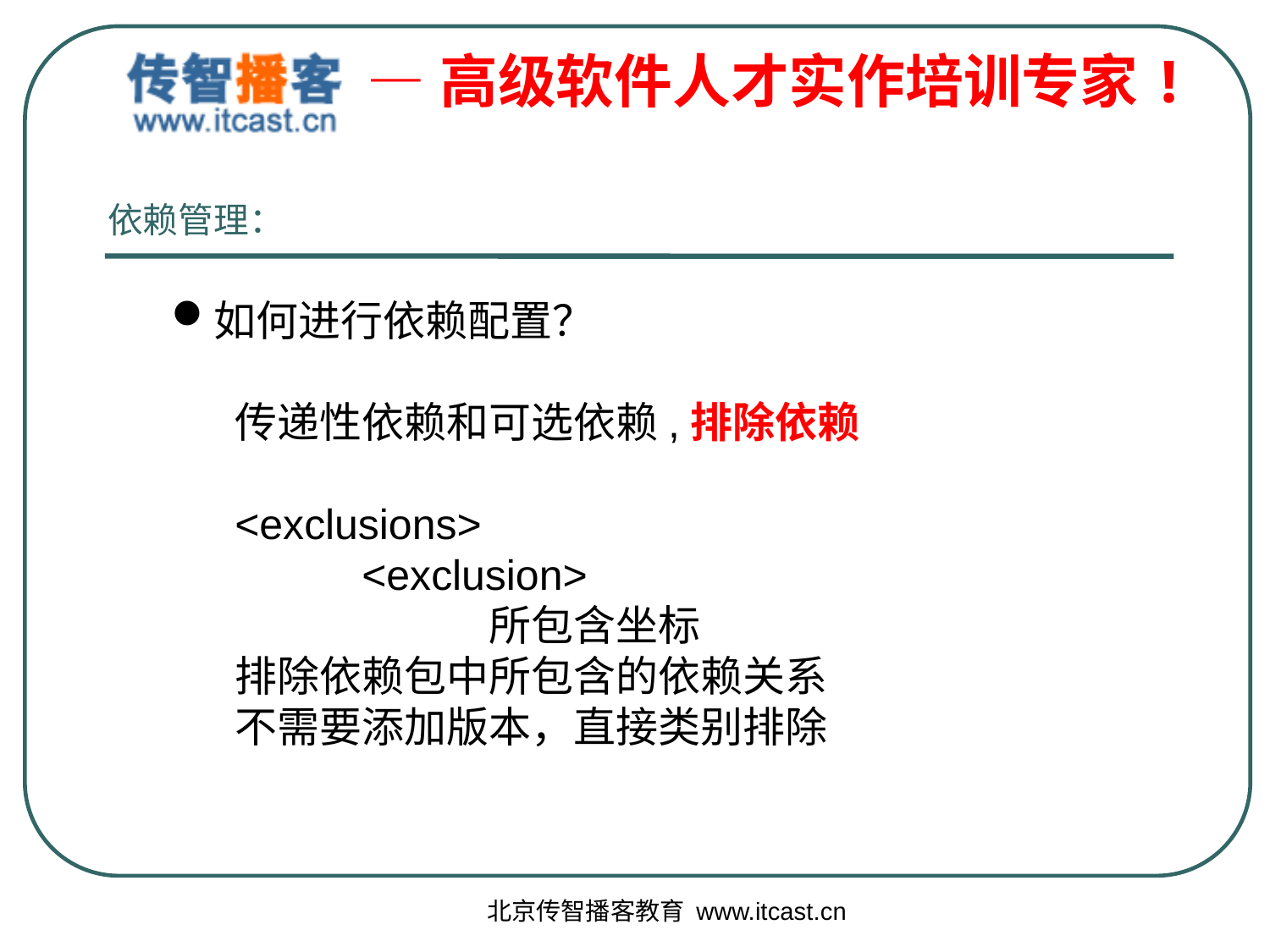

依赖管理：
如何进行依赖配置？

传递性依赖和可选依赖,排除依赖

<exclusions>
	<exclusion>
		所包含坐标
排除依赖包中所包含的依赖关系
不需要添加版本，直接类别排除

北京传智播客教育 www.itcast.cn